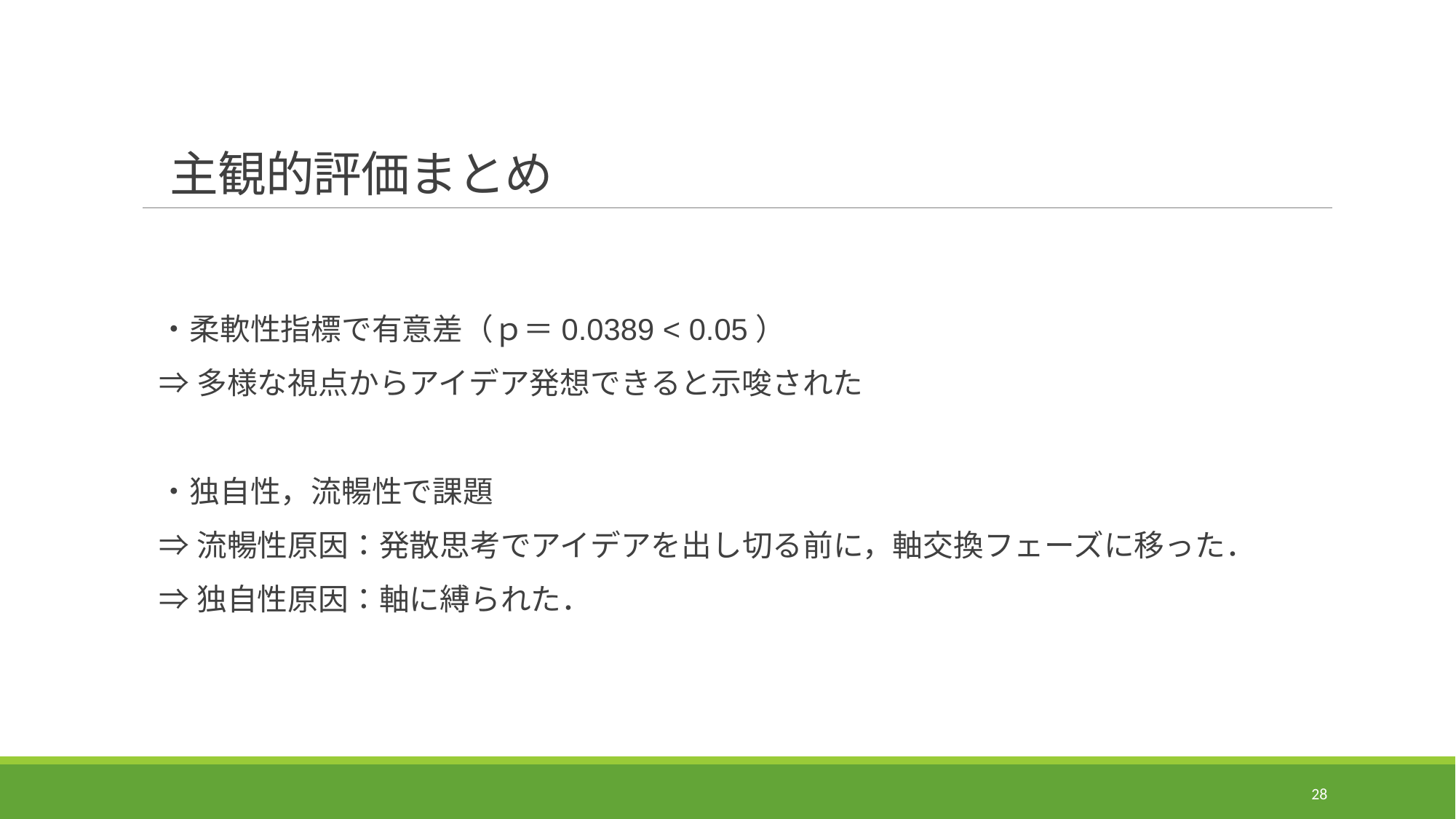

# 主観的評価まとめ

・柔軟性指標で有意差（ｐ＝0.0389 < 0.05）
⇒多様な視点からアイデア発想できると示唆された

・独自性，流暢性で課題
⇒流暢性原因：発散思考でアイデアを出し切る前に，軸交換フェーズに移った．
⇒独自性原因：軸に縛られた．

28